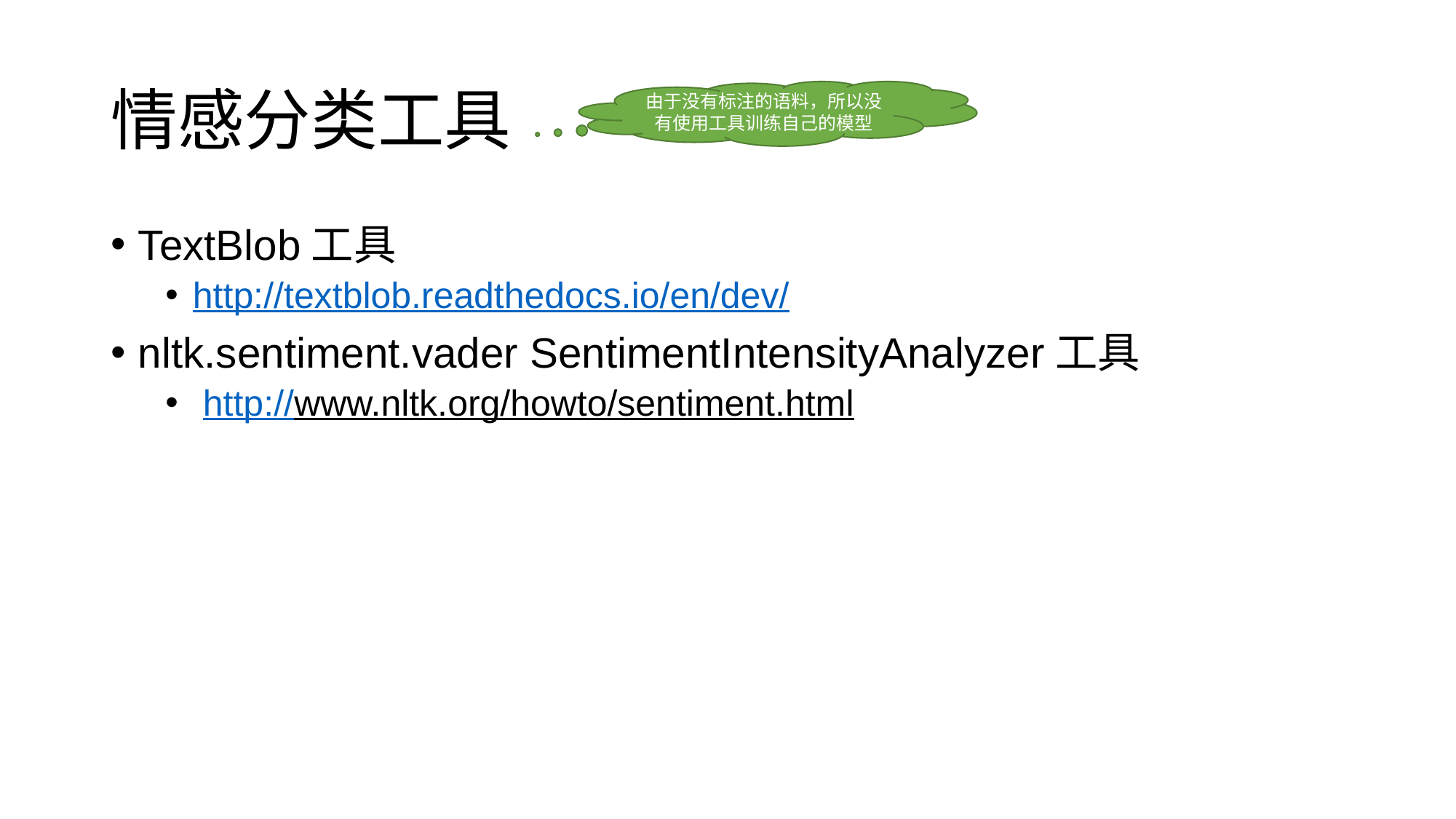

# 情感分类工具
由于没有标注的语料，所以没有使用工具训练自己的模型
TextBlob工具
http://textblob.readthedocs.io/en/dev/
nltk.sentiment.vader SentimentIntensityAnalyzer工具
 http://www.nltk.org/howto/sentiment.html